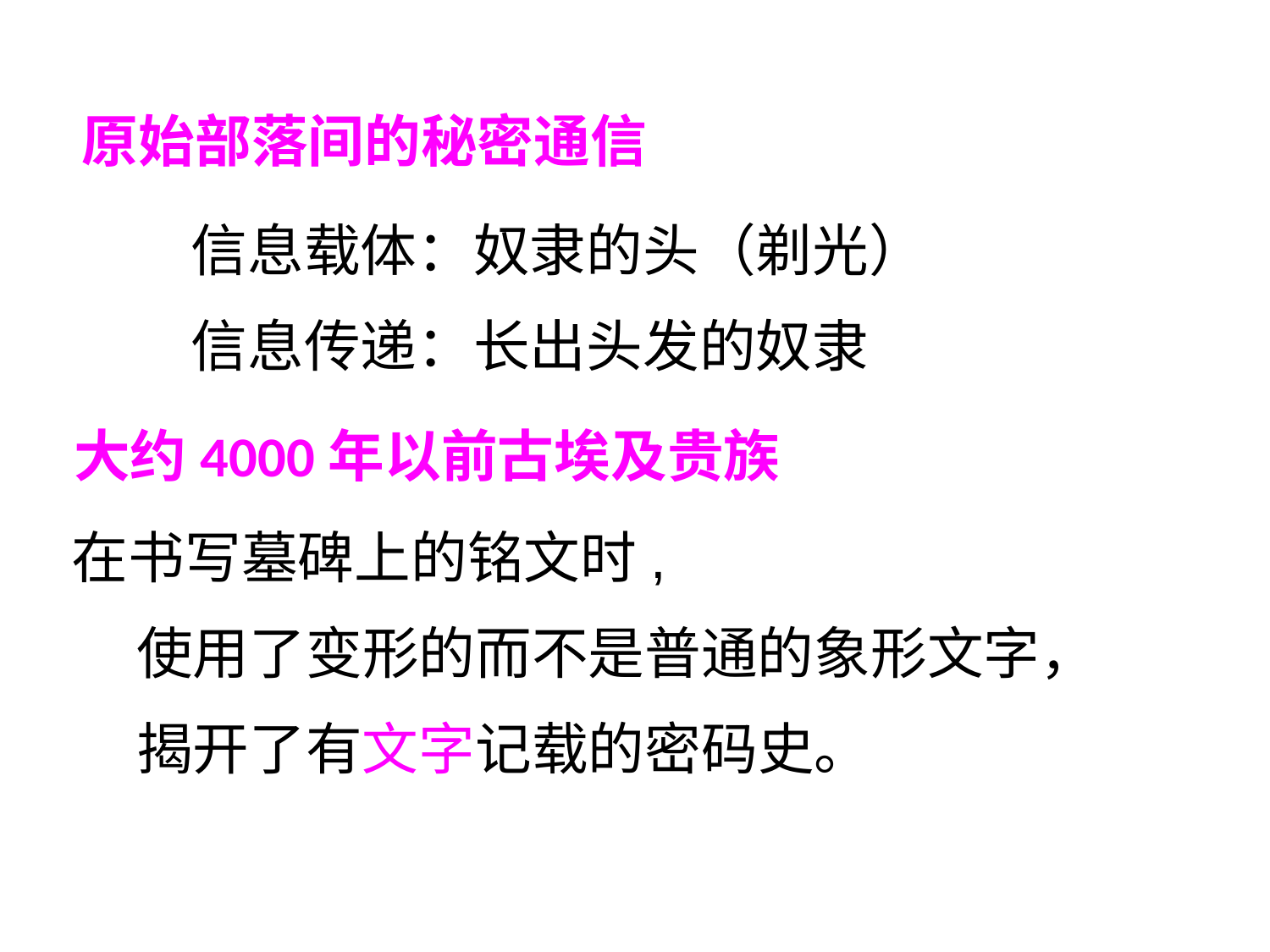

原始部落间的秘密通信
信息载体：奴隶的头（剃光）
信息传递：长出头发的奴隶
大约4000年以前古埃及贵族
在书写墓碑上的铭文时,
    使用了变形的而不是普通的象形文字，
    揭开了有文字记载的密码史。